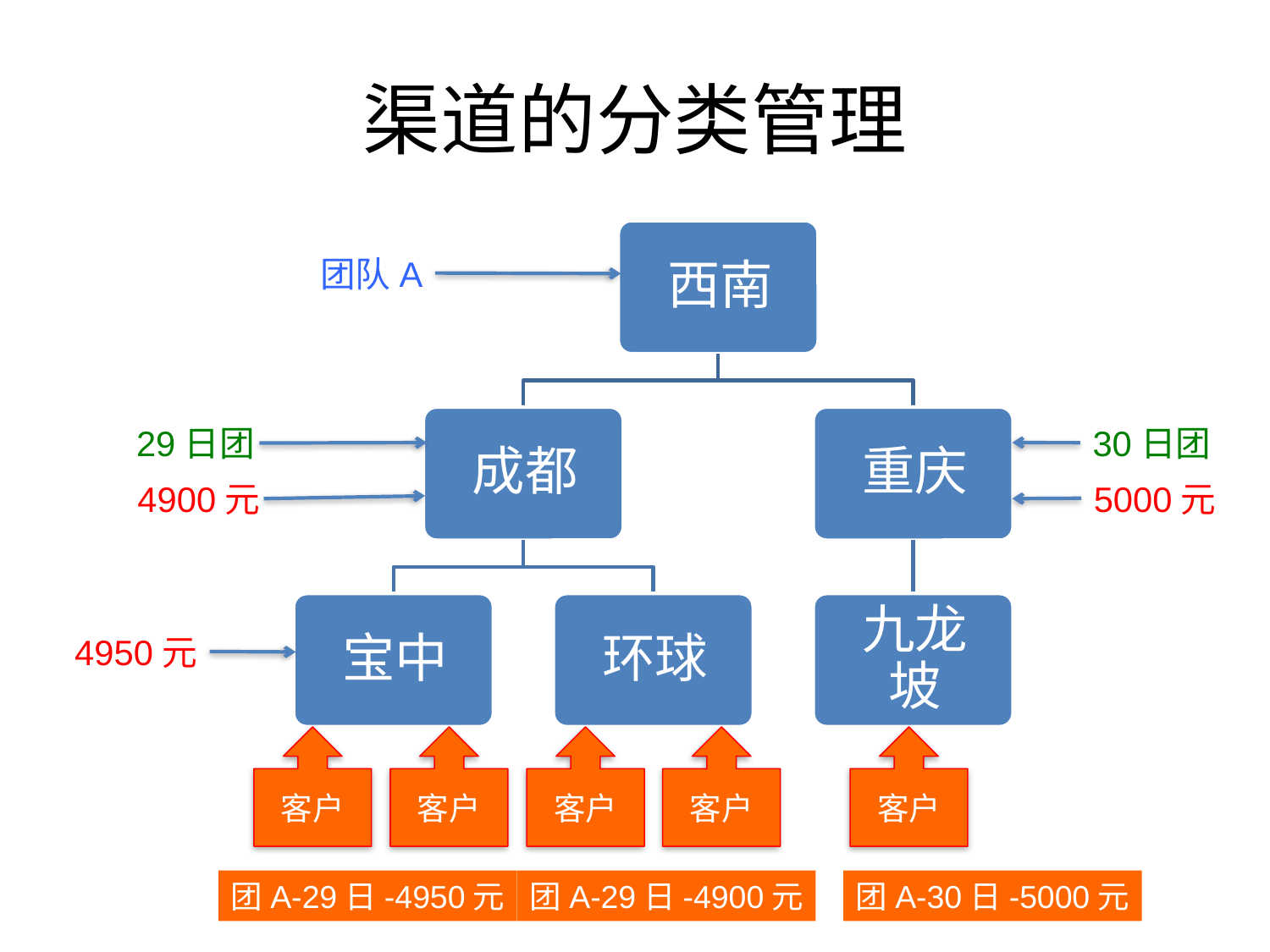

# 渠道的分类管理
西南
成都
宝中
环球
重庆
九龙坡
团队A
29日团
30日团
4900元
5000元
4950元
客户
客户
客户
客户
客户
团A-29日-4950元
团A-29日-4900元
团A-30日-5000元